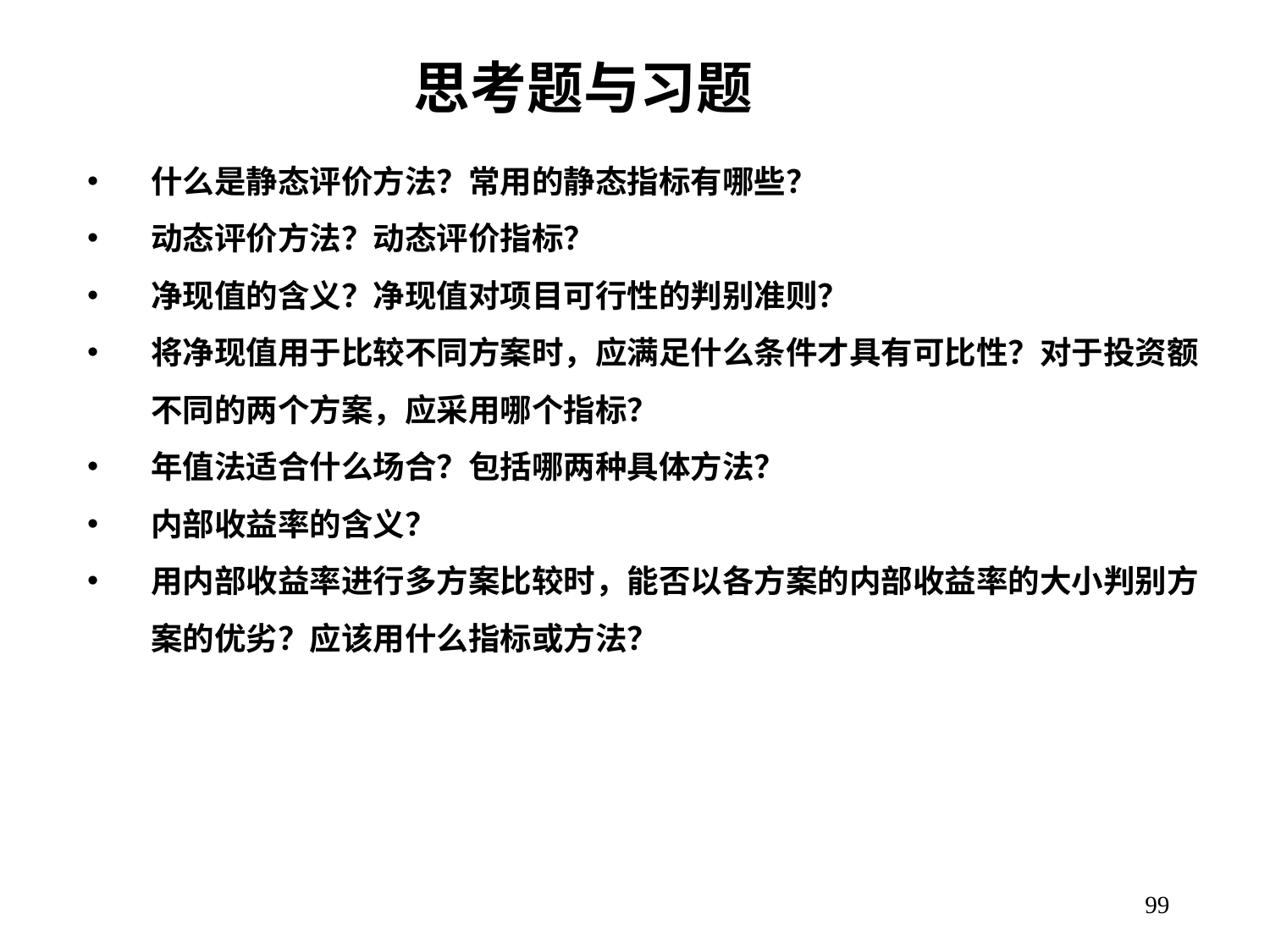

思考题与习题
什么是静态评价方法？常用的静态指标有哪些？
动态评价方法？动态评价指标？
净现值的含义？净现值对项目可行性的判别准则？
将净现值用于比较不同方案时，应满足什么条件才具有可比性？对于投资额不同的两个方案，应采用哪个指标？
年值法适合什么场合？包括哪两种具体方法？
内部收益率的含义？
用内部收益率进行多方案比较时，能否以各方案的内部收益率的大小判别方案的优劣？应该用什么指标或方法？
99